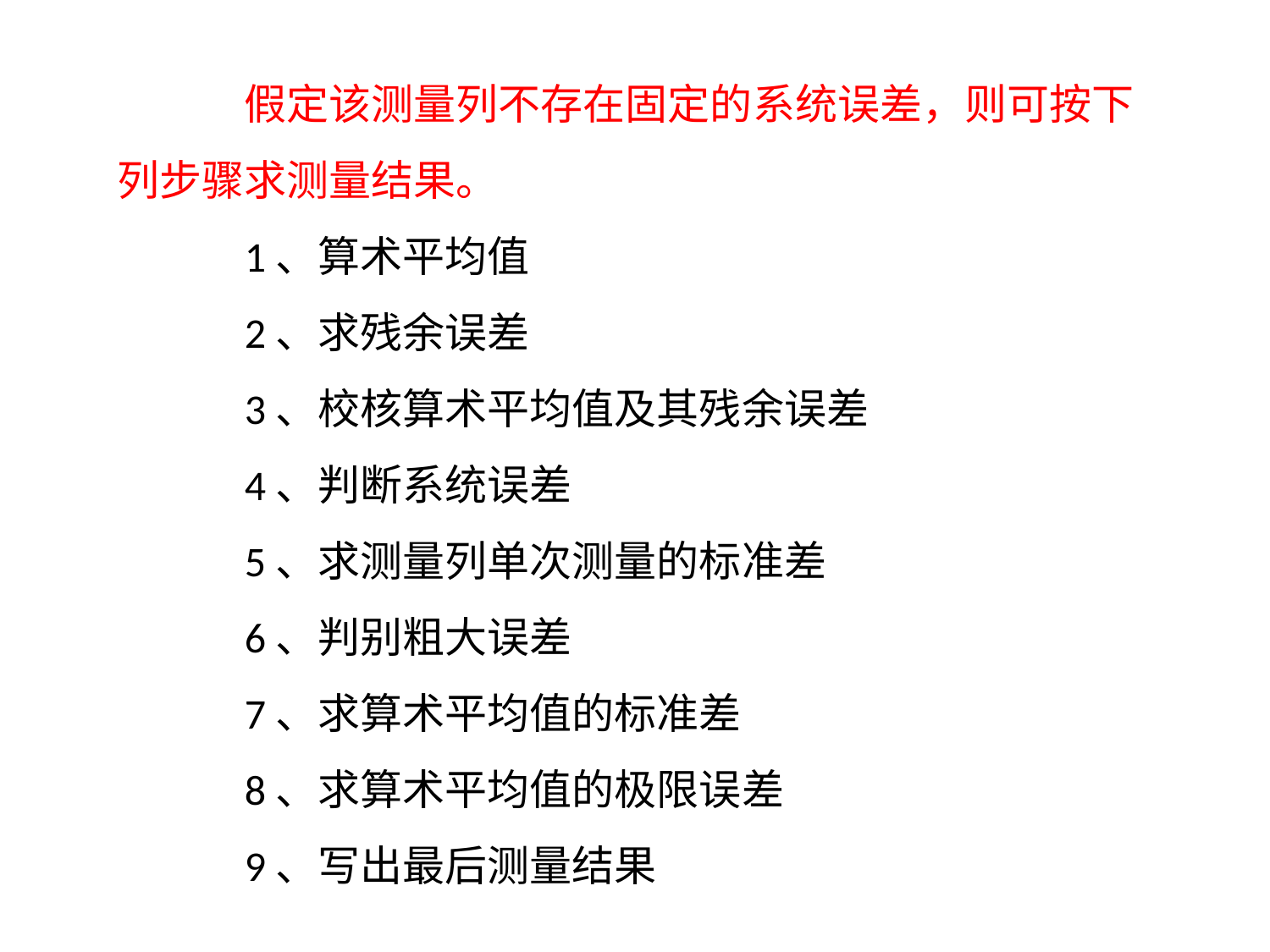

假定该测量列不存在固定的系统误差，则可按下列步骤求测量结果。
	1、算术平均值
	2、求残余误差
	3、校核算术平均值及其残余误差
	4、判断系统误差
	5、求测量列单次测量的标准差
	6、判别粗大误差
	7、求算术平均值的标准差
	8、求算术平均值的极限误差
	9、写出最后测量结果